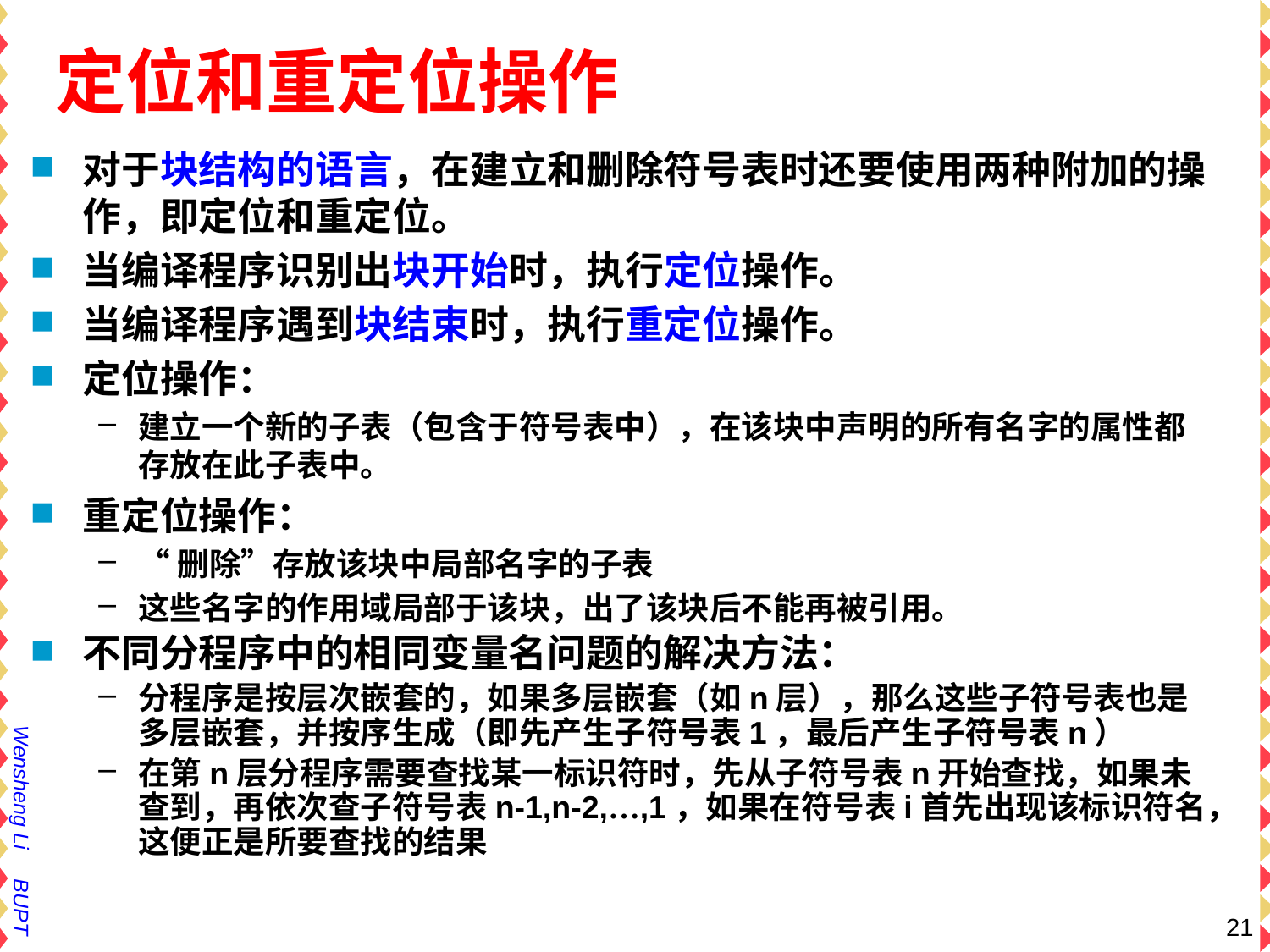

# 定位和重定位操作
对于块结构的语言，在建立和删除符号表时还要使用两种附加的操作，即定位和重定位。
当编译程序识别出块开始时，执行定位操作。
当编译程序遇到块结束时，执行重定位操作。
定位操作：
建立一个新的子表（包含于符号表中），在该块中声明的所有名字的属性都存放在此子表中。
重定位操作：
“删除”存放该块中局部名字的子表
这些名字的作用域局部于该块，出了该块后不能再被引用。
不同分程序中的相同变量名问题的解决方法：
分程序是按层次嵌套的，如果多层嵌套（如n层），那么这些子符号表也是多层嵌套，并按序生成（即先产生子符号表1，最后产生子符号表n）
在第n层分程序需要查找某一标识符时，先从子符号表n开始查找，如果未查到，再依次查子符号表n-1,n-2,…,1，如果在符号表i首先出现该标识符名，这便正是所要查找的结果

21